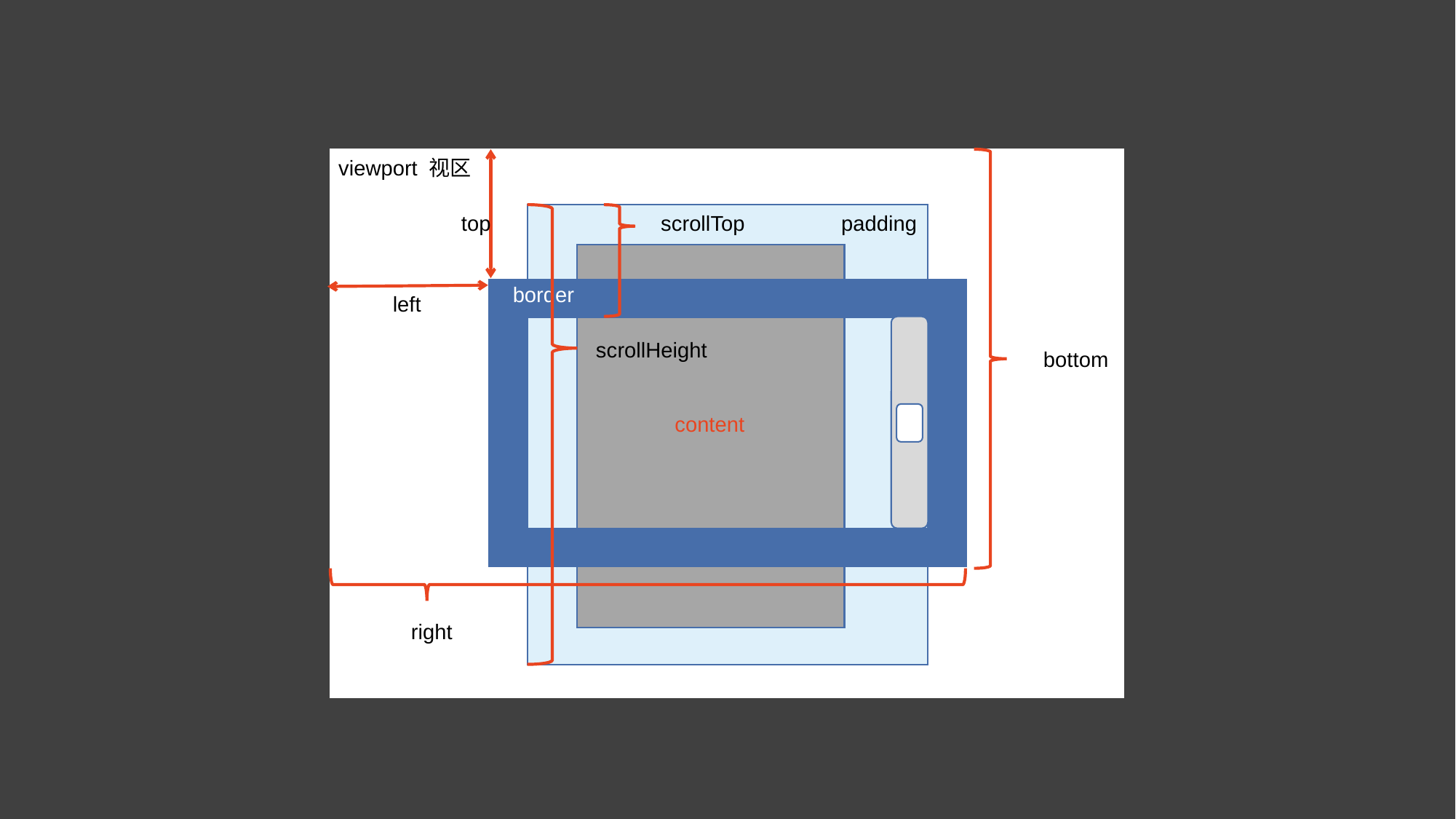

viewport 视区

top

scrollTop
padding

border
left

scrollHeight
bottom

content
right